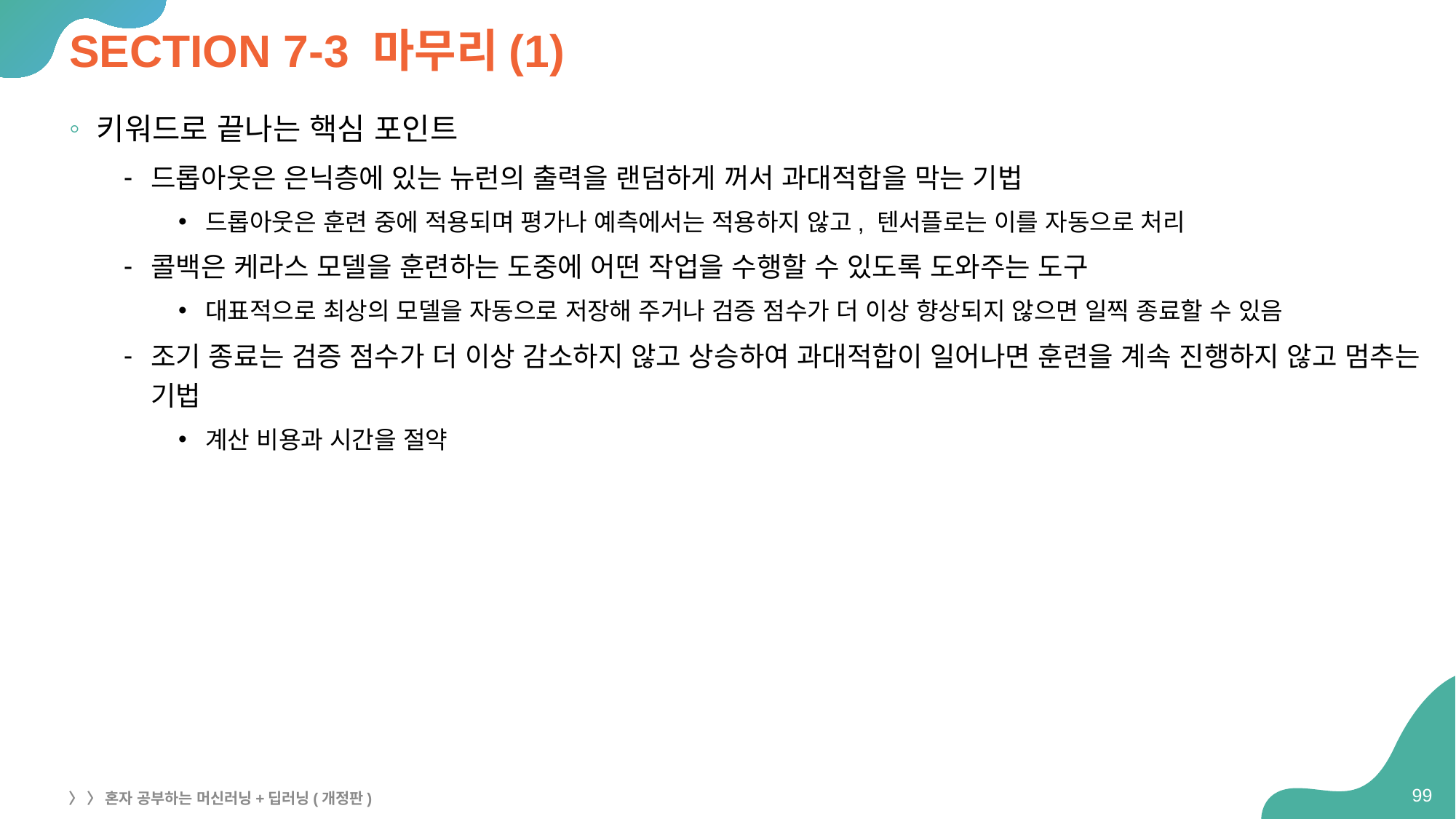

# SECTION 7-3 마무리(1)
키워드로 끝나는 핵심 포인트
드롭아웃은 은닉층에 있는 뉴런의 출력을 랜덤하게 꺼서 과대적합을 막는 기법
드롭아웃은 훈련 중에 적용되며 평가나 예측에서는 적용하지 않고, 텐서플로는 이를 자동으로 처리
콜백은 케라스 모델을 훈련하는 도중에 어떤 작업을 수행할 수 있도록 도와주는 도구
대표적으로 최상의 모델을 자동으로 저장해 주거나 검증 점수가 더 이상 향상되지 않으면 일찍 종료할 수 있음
조기 종료는 검증 점수가 더 이상 감소하지 않고 상승하여 과대적합이 일어나면 훈련을 계속 진행하지 않고 멈추는 기법
계산 비용과 시간을 절약
99
〉 〉 혼자 공부하는 머신러닝+딥러닝(개정판)